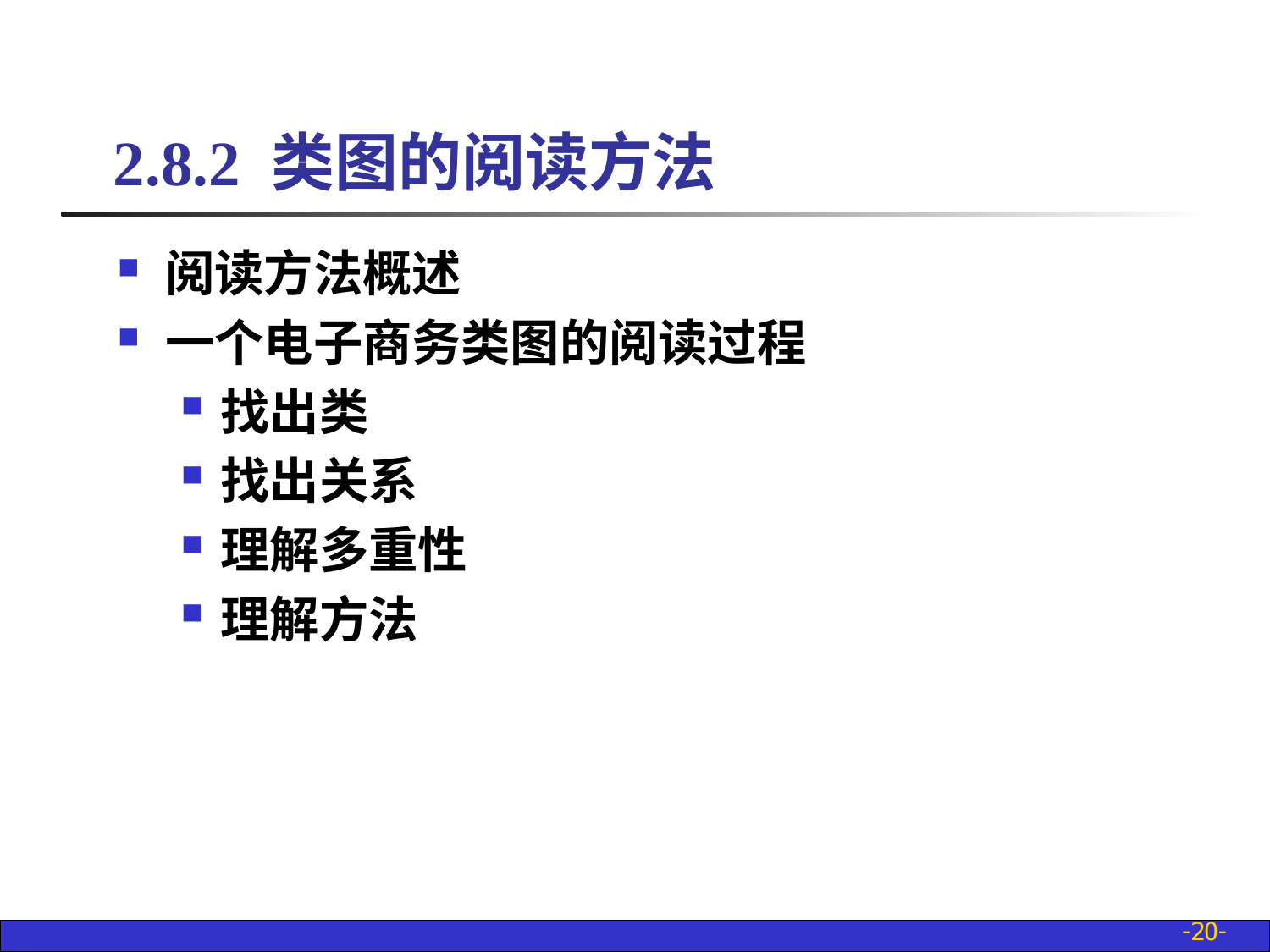

2.8.2 类图的阅读方法
阅读方法概述
一个电子商务类图的阅读过程
找出类
找出关系
理解多重性
理解方法
-20-